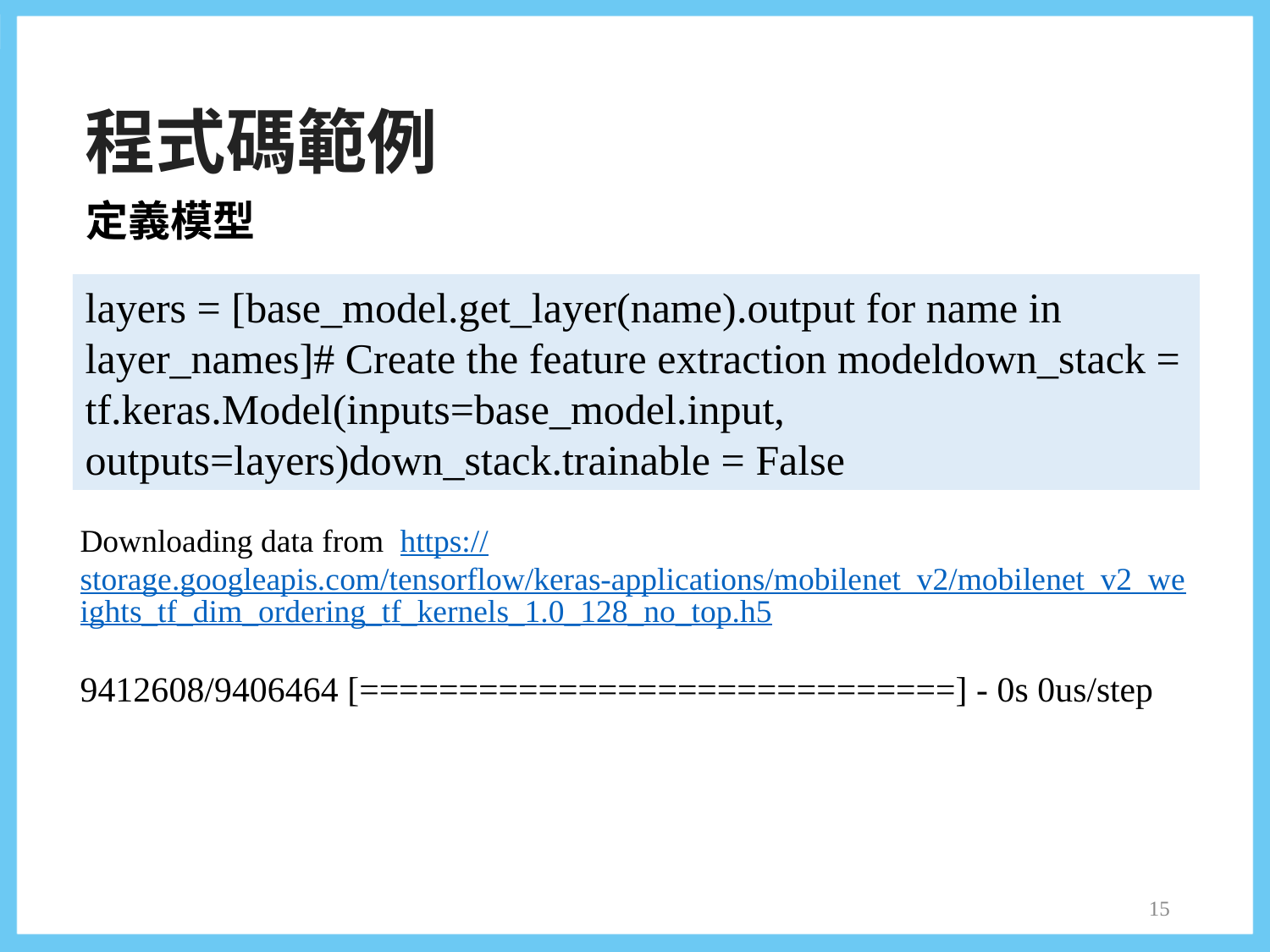

程式碼範例
定義模型
layers = [base_model.get_layer(name).output for name in layer_names]# Create the feature extraction modeldown_stack = tf.keras.Model(inputs=base_model.input, outputs=layers)down_stack.trainable = False
Downloading data from  https://storage.googleapis.com/tensorflow/keras-applications/mobilenet_v2/mobilenet_v2_weights_tf_dim_ordering_tf_kernels_1.0_128_no_top.h5

9412608/9406464 [==============================] - 0s 0us/step
15